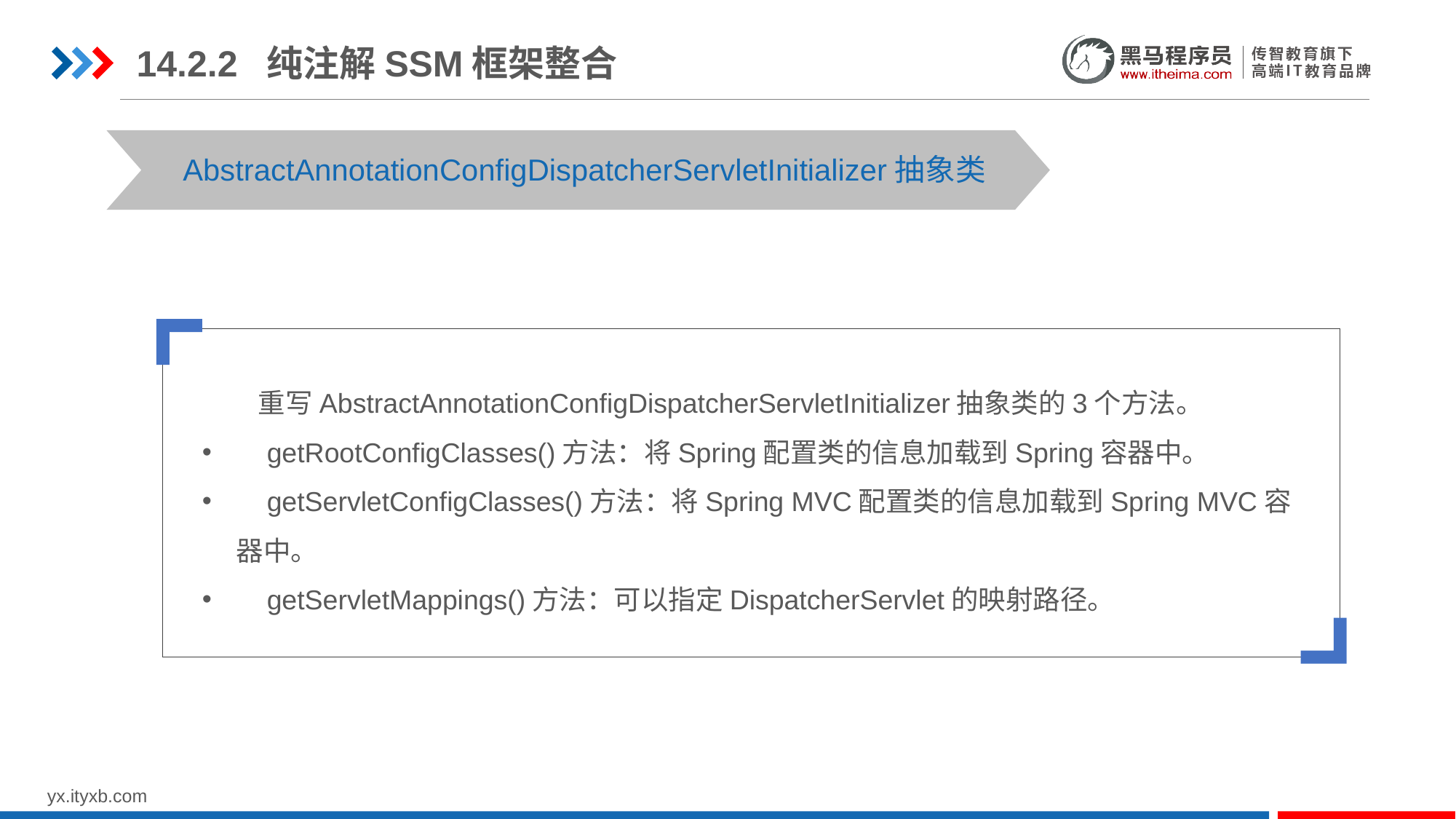

14.2.2  纯注解SSM框架整合

AbstractAnnotationConfigDispatcherServletInitializer抽象类

        重写AbstractAnnotationConfigDispatcherServletInitializer抽象类的3个方法。
    getRootConfigClasses()方法：将Spring配置类的信息加载到Spring容器中。
    getServletConfigClasses()方法：将Spring MVC配置类的信息加载到Spring MVC容器中。
    getServletMappings()方法：可以指定DispatcherServlet的映射路径。